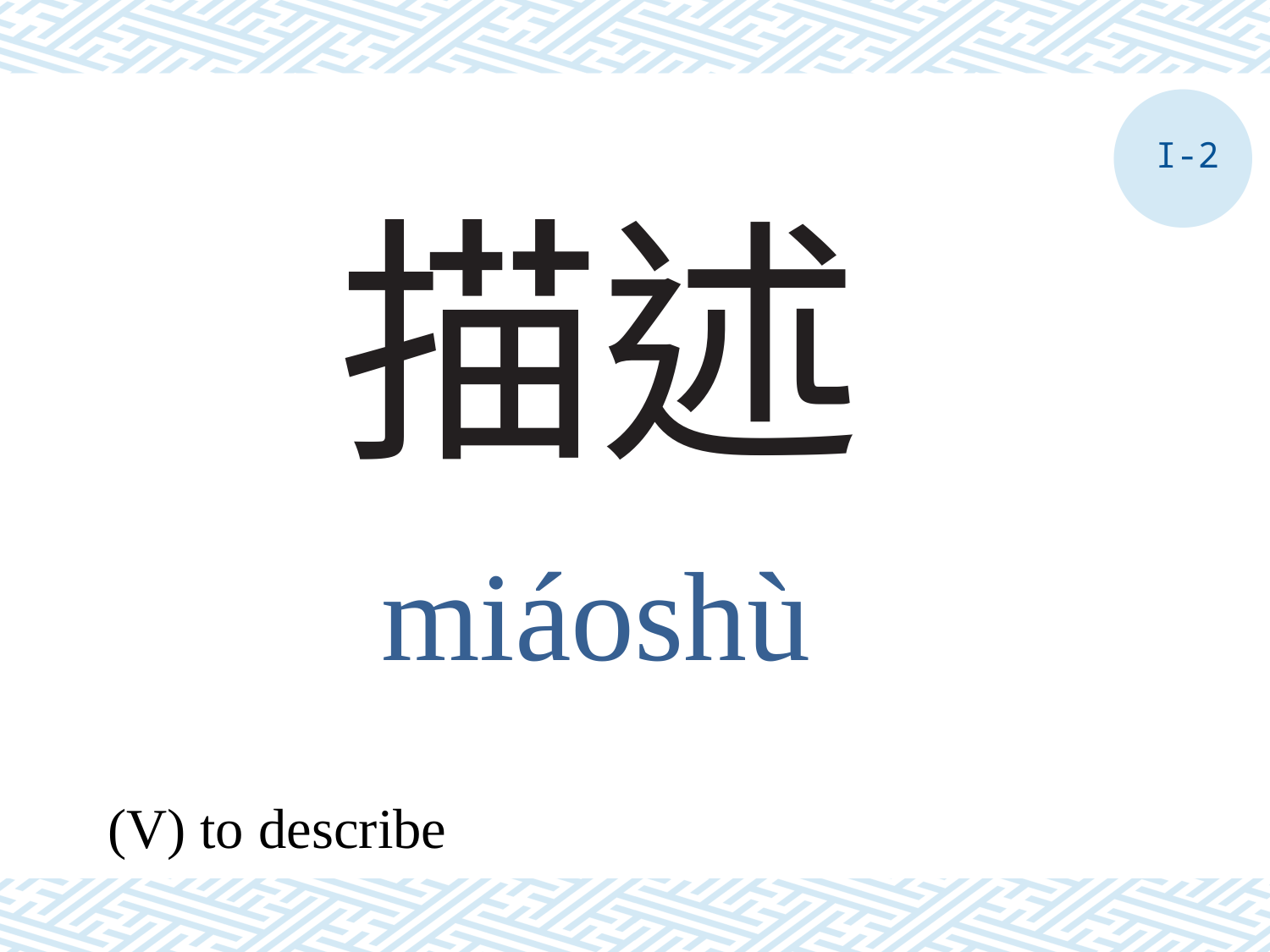

I-2

# 描述
miáoshù
(V) to describe